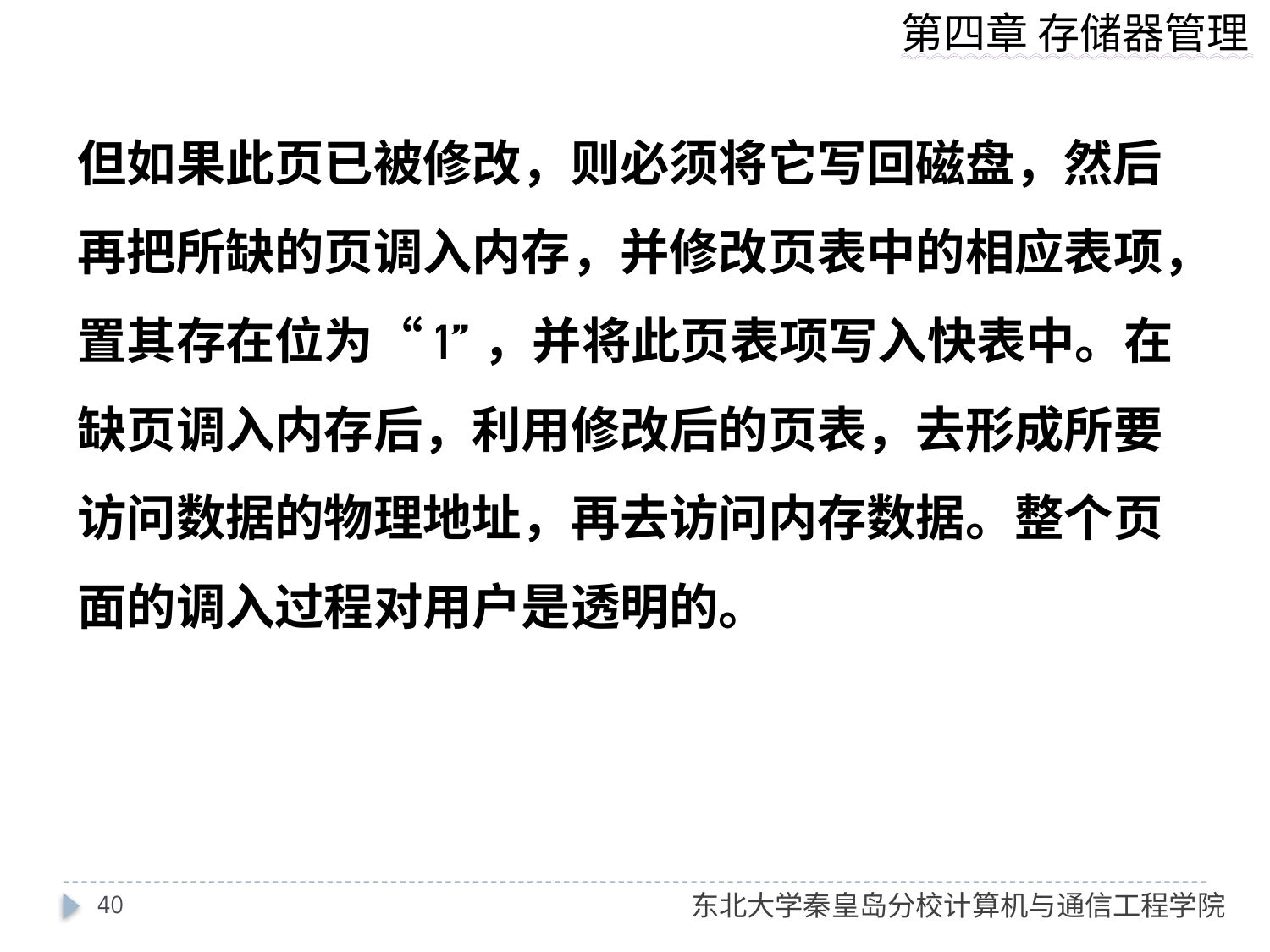

但如果此页已被修改，则必须将它写回磁盘，然后再把所缺的页调入内存，并修改页表中的相应表项，置其存在位为“1”，并将此页表项写入快表中。在缺页调入内存后，利用修改后的页表，去形成所要访问数据的物理地址，再去访问内存数据。整个页面的调入过程对用户是透明的。
40